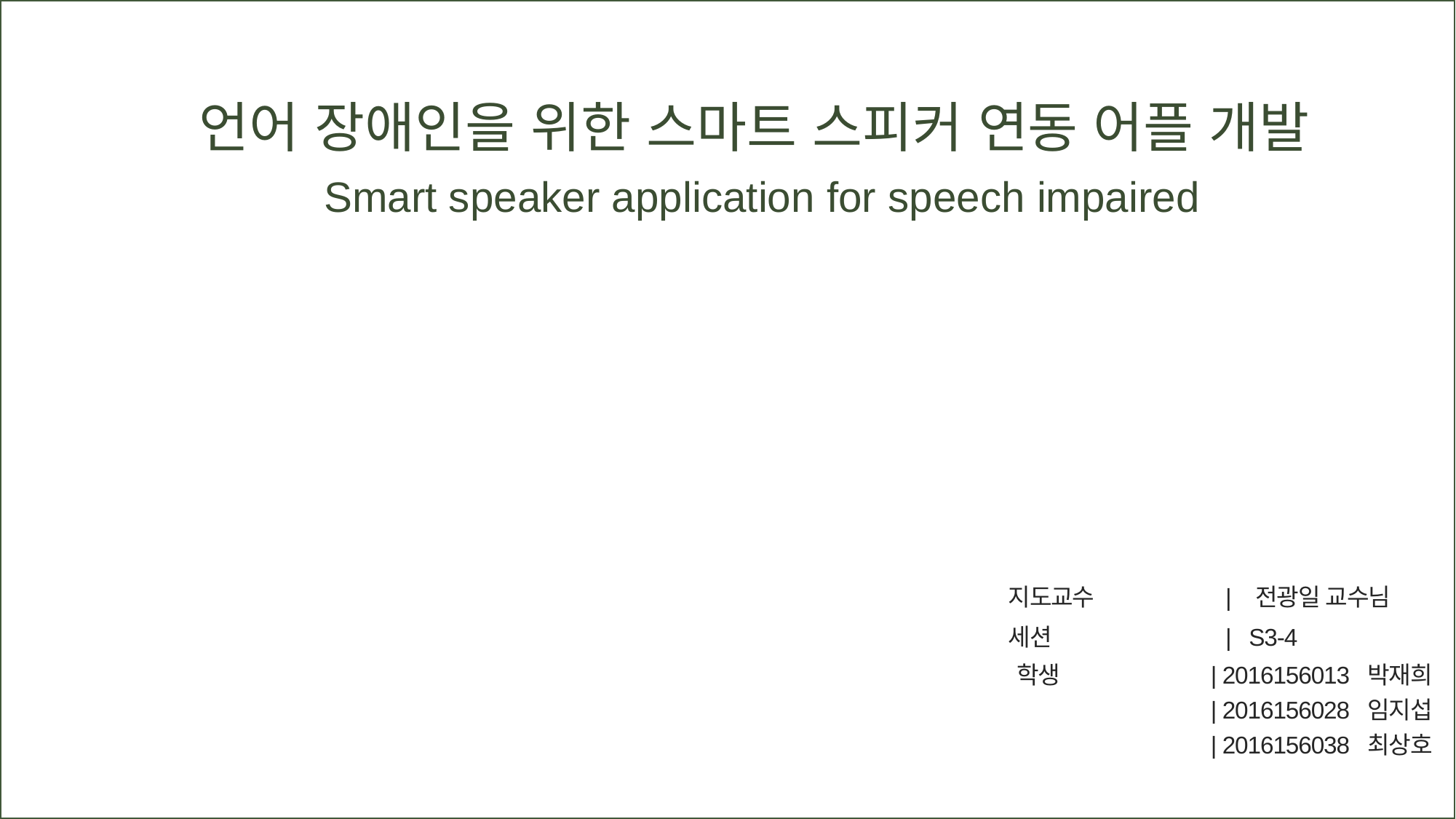

언어 장애인을 위한 스마트 스피커 연동 어플 개발
Smart speaker application for speech impaired
지도교수	                 |   전광일 교수님
세션	                 |   S3-4
   학생		| 2016156013  박재희
		| 2016156028  임지섭
		| 2016156038  최상호